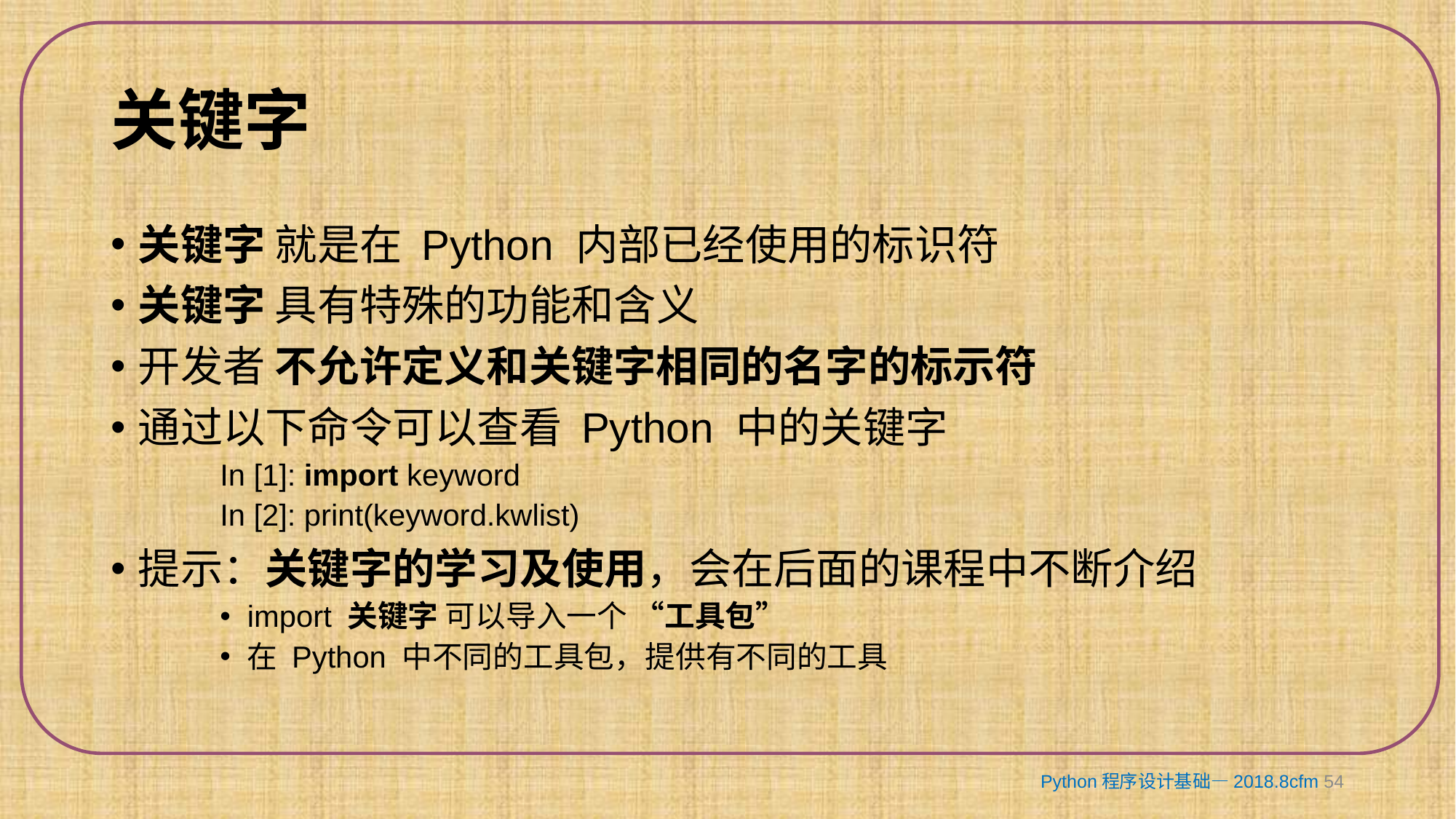

# 关键字
关键字 就是在 Python 内部已经使用的标识符
关键字 具有特殊的功能和含义
开发者 不允许定义和关键字相同的名字的标示符
通过以下命令可以查看 Python 中的关键字
In [1]: import keyword
In [2]: print(keyword.kwlist)
提示：关键字的学习及使用，会在后面的课程中不断介绍
import 关键字 可以导入一个 “工具包”
在 Python 中不同的工具包，提供有不同的工具

Python程序设计基础—2018.8cfm 54